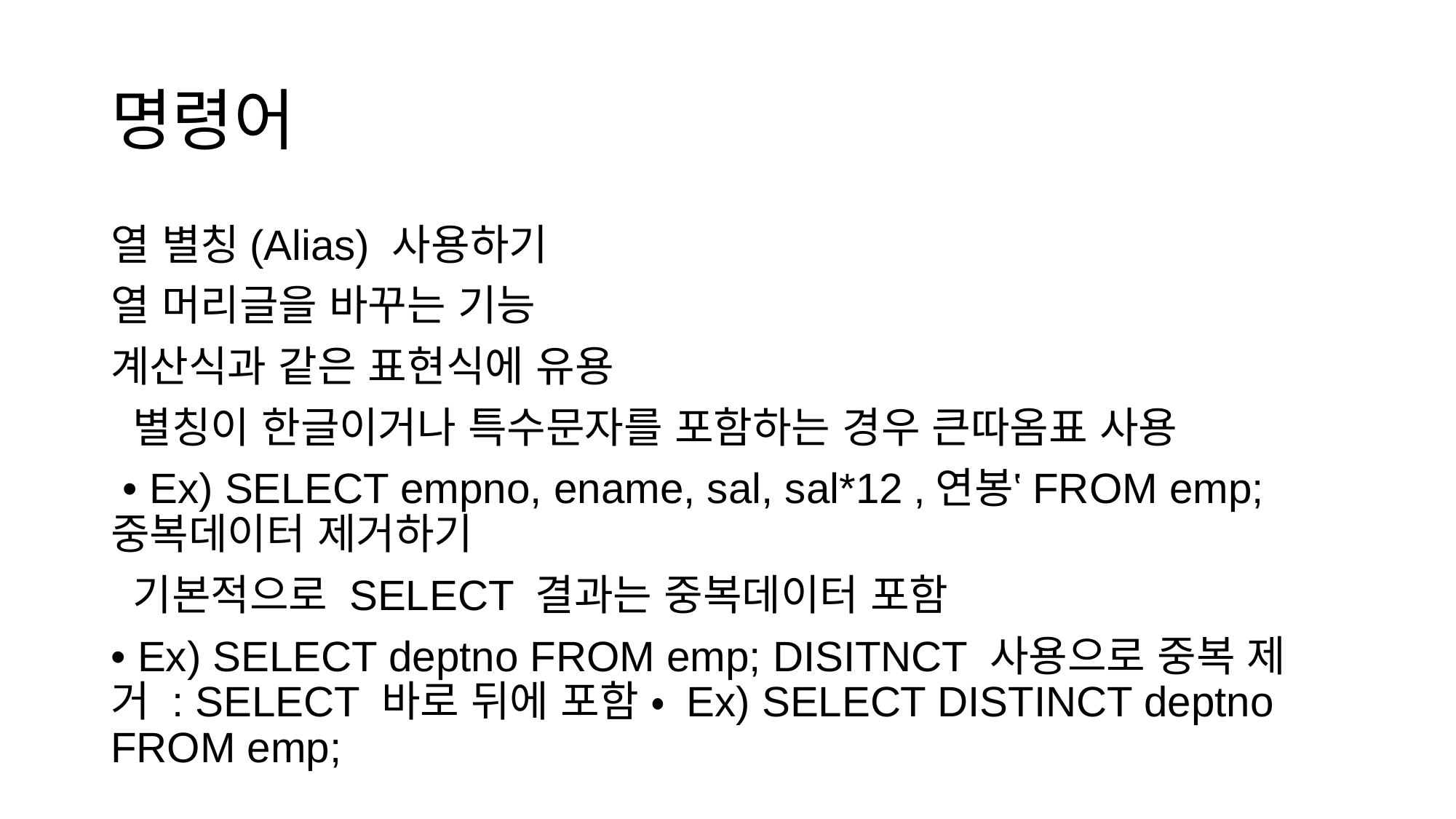

# 명령어
열 별칭(Alias) 사용하기
열 머리글을 바꾸는 기능
계산식과 같은 표현식에 유용
 별칭이 한글이거나 특수문자를 포함하는 경우 큰따옴표 사용
 • Ex) SELECT empno, ename, sal, sal*12 ‚연봉‛FROM emp;  중복데이터 제거하기
 기본적으로 SELECT 결과는 중복데이터 포함
• Ex) SELECT deptno FROM emp; DISITNCT 사용으로 중복 제거 : SELECT 바로 뒤에 포함 • Ex) SELECT DISTINCT deptno FROM emp;